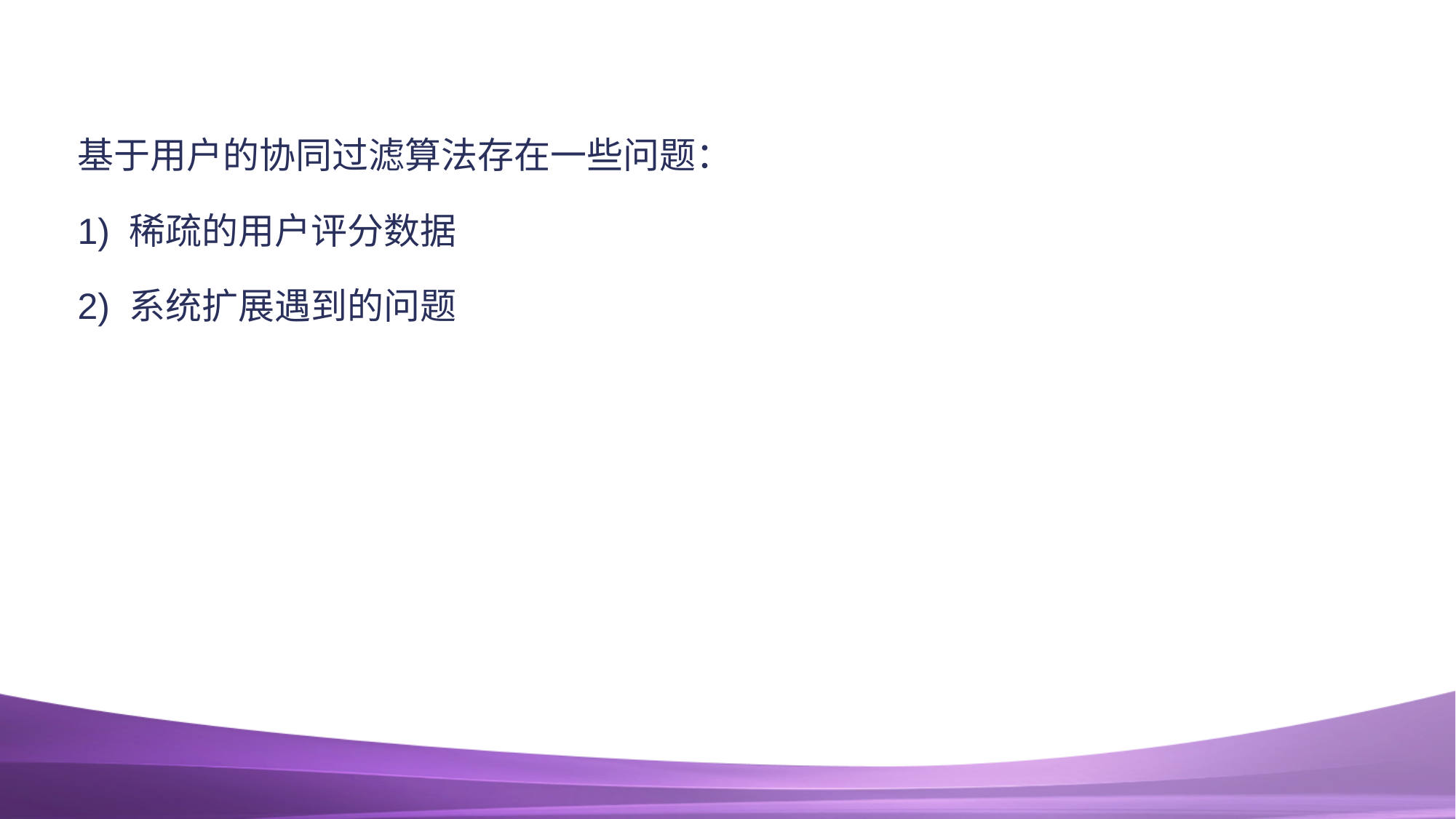

基于用户的协同过滤算法存在一些问题：
1) 稀疏的用户评分数据
2) 系统扩展遇到的问题